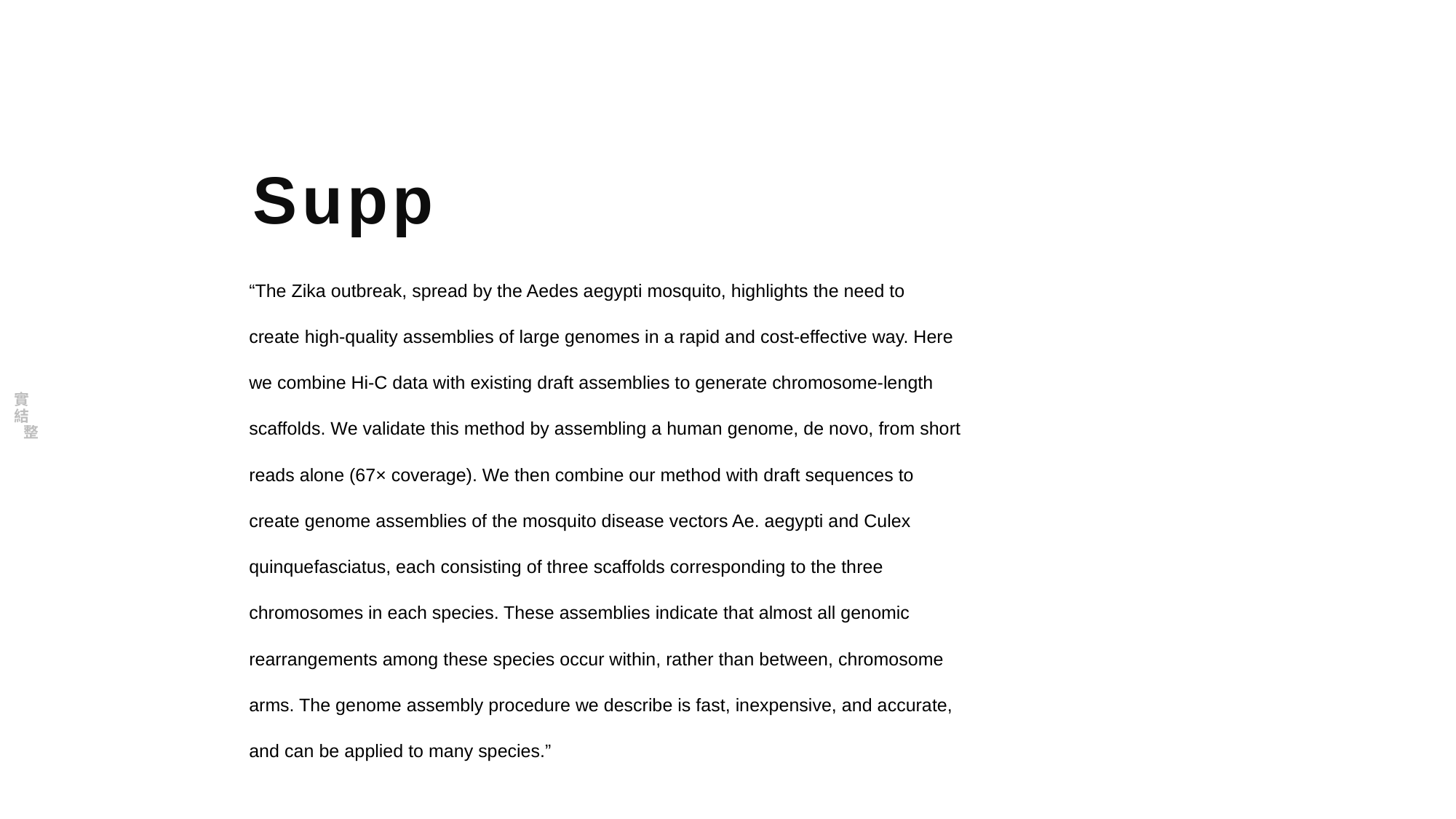

實驗結果整理
Supp
“The Zika outbreak, spread by the Aedes aegypti mosquito, highlights the need to
create high-quality assemblies of large genomes in a rapid and cost-effective way. Here
we combine Hi-C data with existing draft assemblies to generate chromosome-length
scaffolds. We validate this method by assembling a human genome, de novo, from short
reads alone (67× coverage). We then combine our method with draft sequences to
create genome assemblies of the mosquito disease vectors Ae. aegypti and Culex
quinquefasciatus, each consisting of three scaffolds corresponding to the three
chromosomes in each species. These assemblies indicate that almost all genomic
rearrangements among these species occur within, rather than between, chromosome
arms. The genome assembly procedure we describe is fast, inexpensive, and accurate,
and can be applied to many species.”